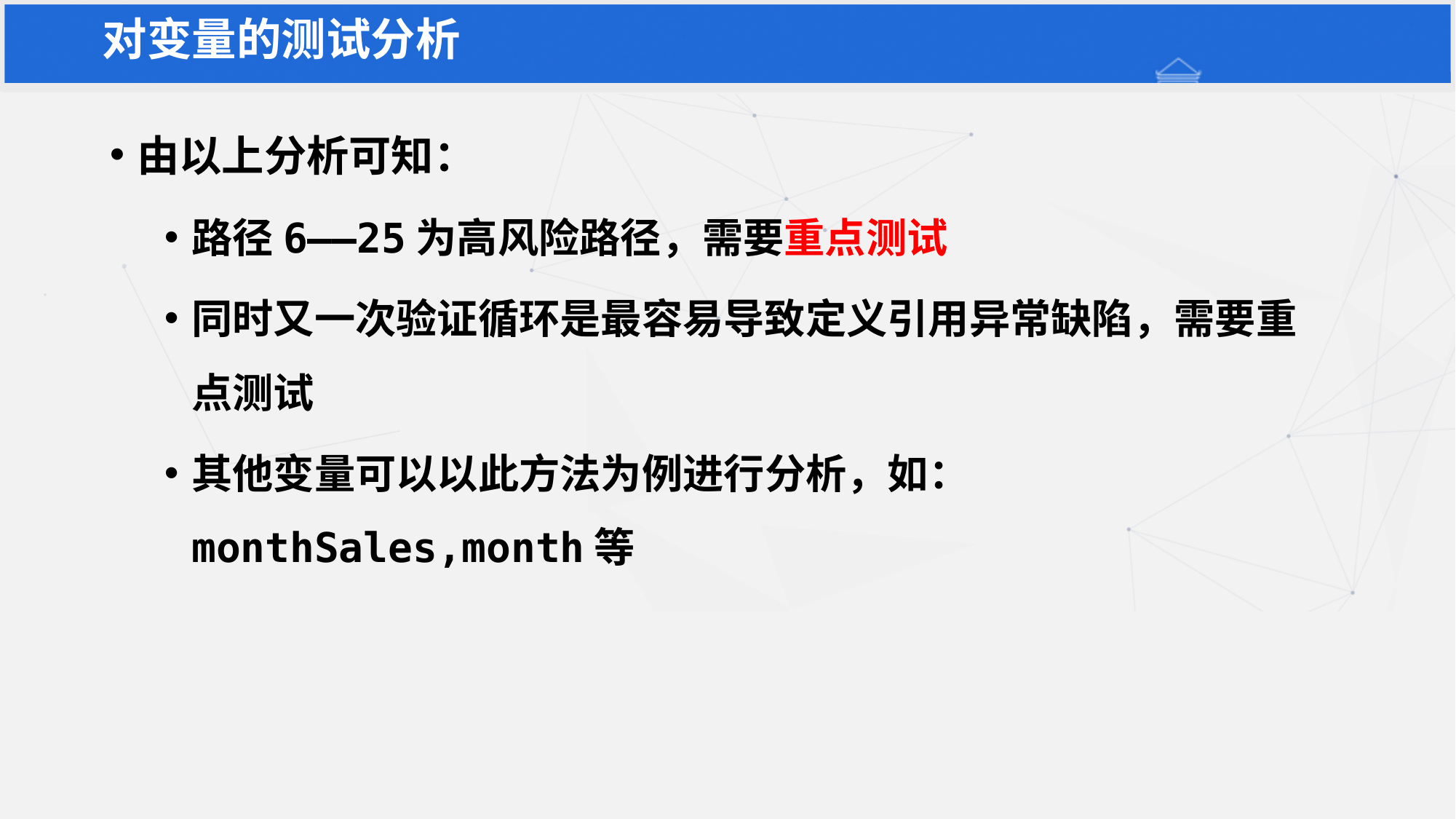

对变量的测试分析
由以上分析可知：
路径6——25为高风险路径，需要重点测试
同时又一次验证循环是最容易导致定义引用异常缺陷，需要重点测试
其他变量可以以此方法为例进行分析，如：monthSales,month等